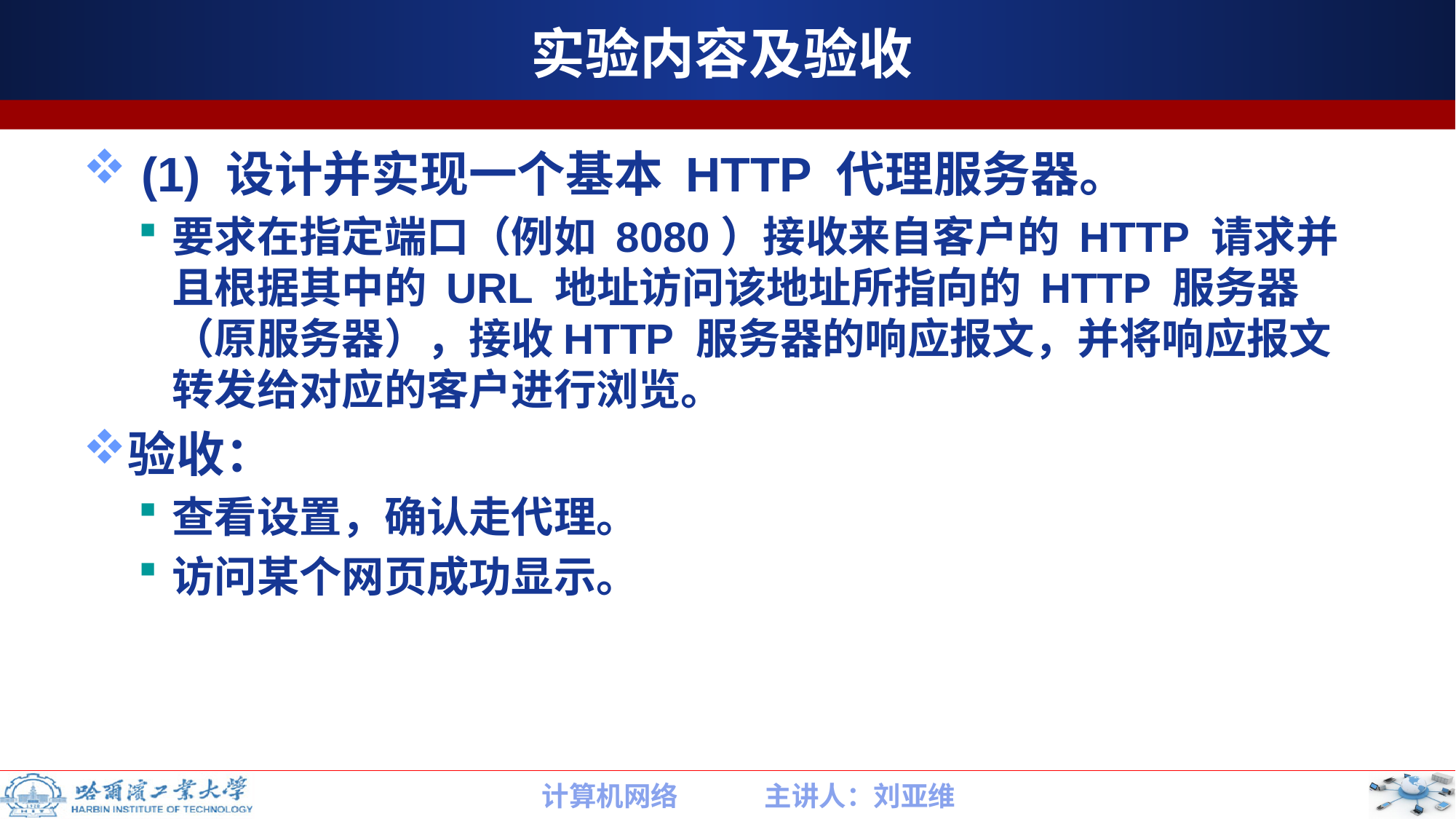

# 实验内容及验收
 (1) 设计并实现一个基本 HTTP 代理服务器。
要求在指定端口（例如 8080）接收来自客户的 HTTP 请求并且根据其中的 URL 地址访问该地址所指向的 HTTP 服务器（原服务器），接收HTTP 服务器的响应报文，并将响应报文转发给对应的客户进行浏览。
验收：
查看设置，确认走代理。
访问某个网页成功显示。